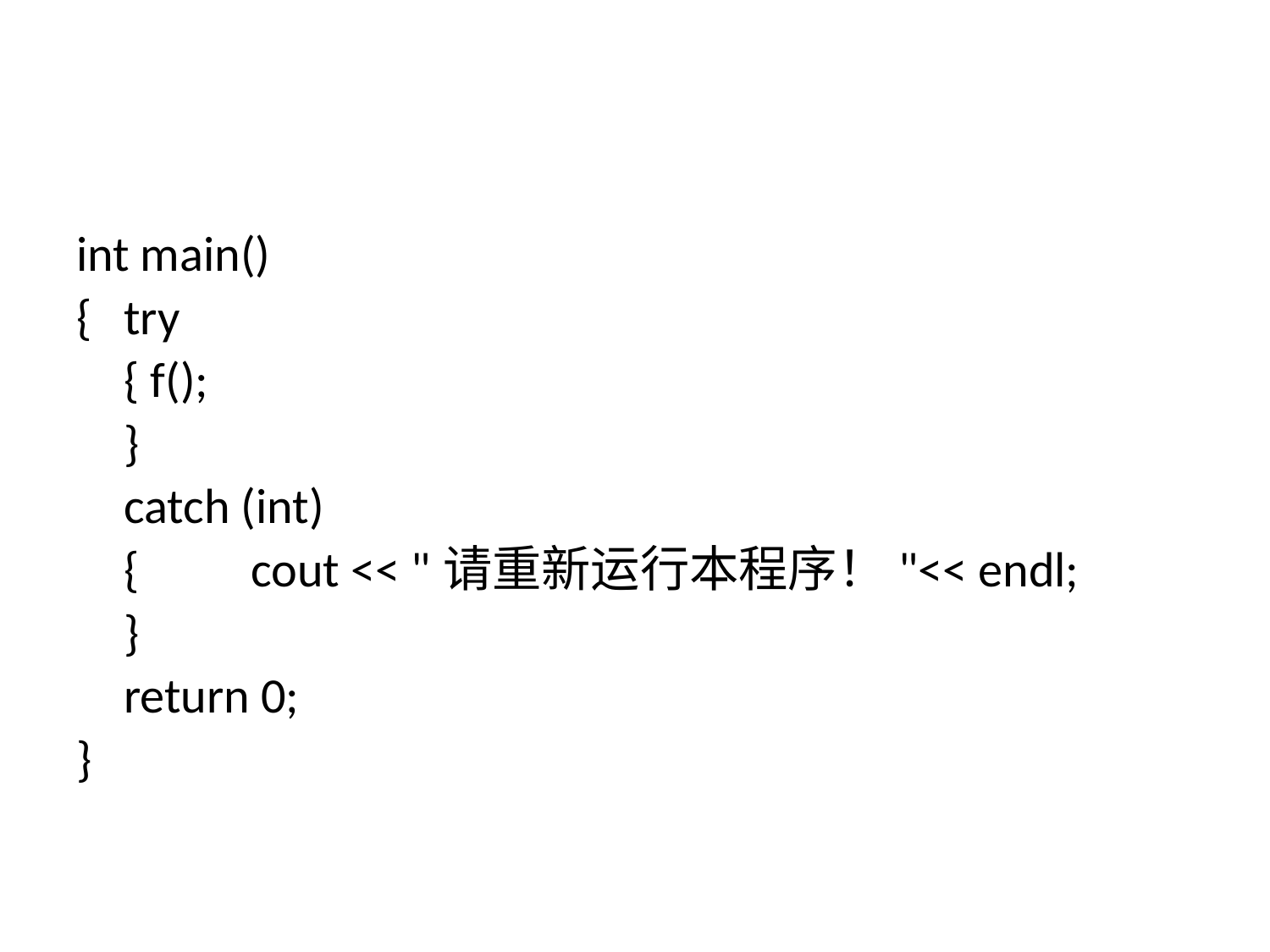

#
int main()
{	try
	{ f();
	}
	catch (int)
	{	cout << "请重新运行本程序！"<< endl;
	}
	return 0;
}